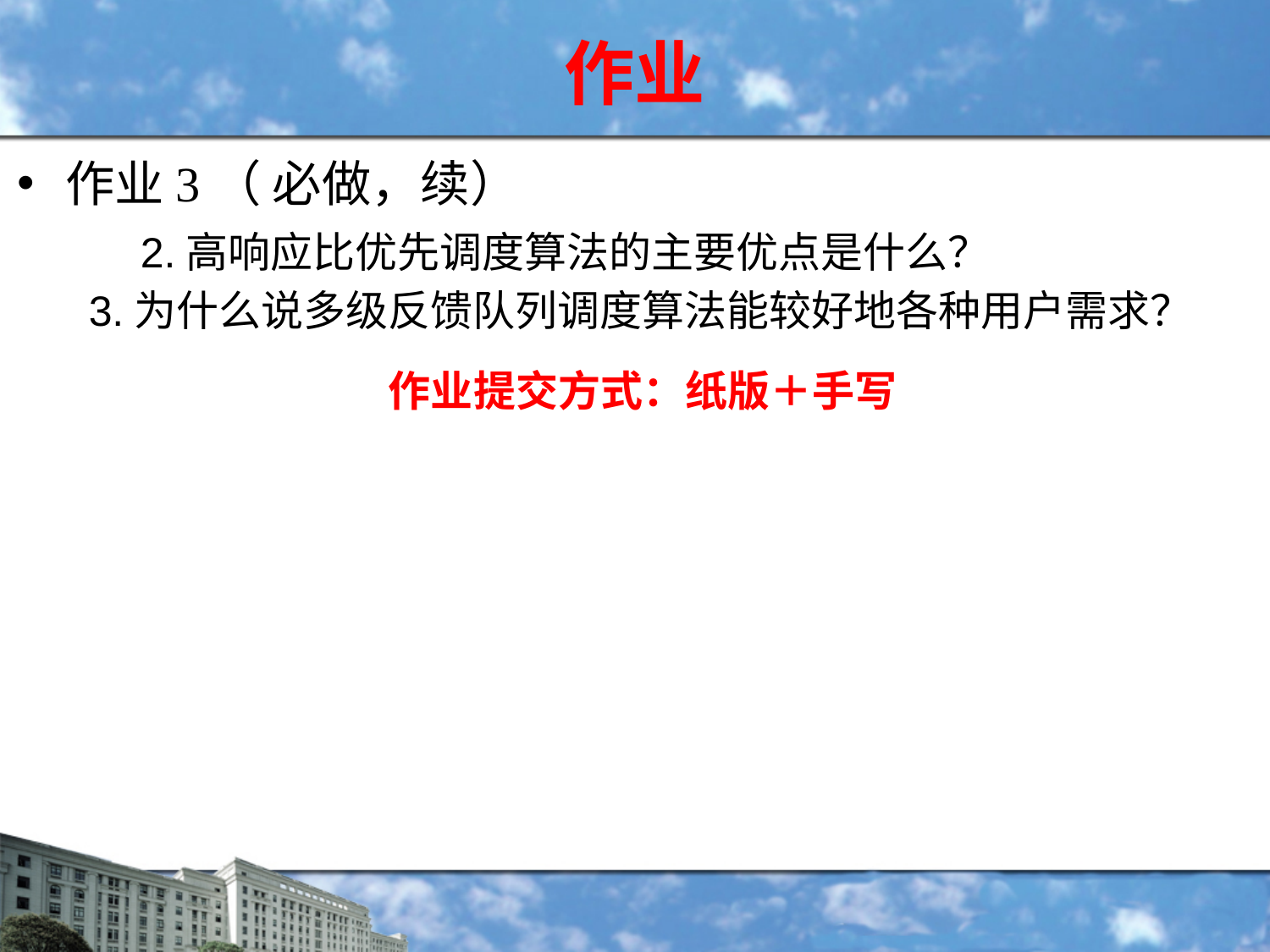

# 作业
作业3（ 必做，续）
          2.高响应比优先调度算法的主要优点是什么？
      3.为什么说多级反馈队列调度算法能较好地各种用户需求？

作业提交方式：纸版＋手写